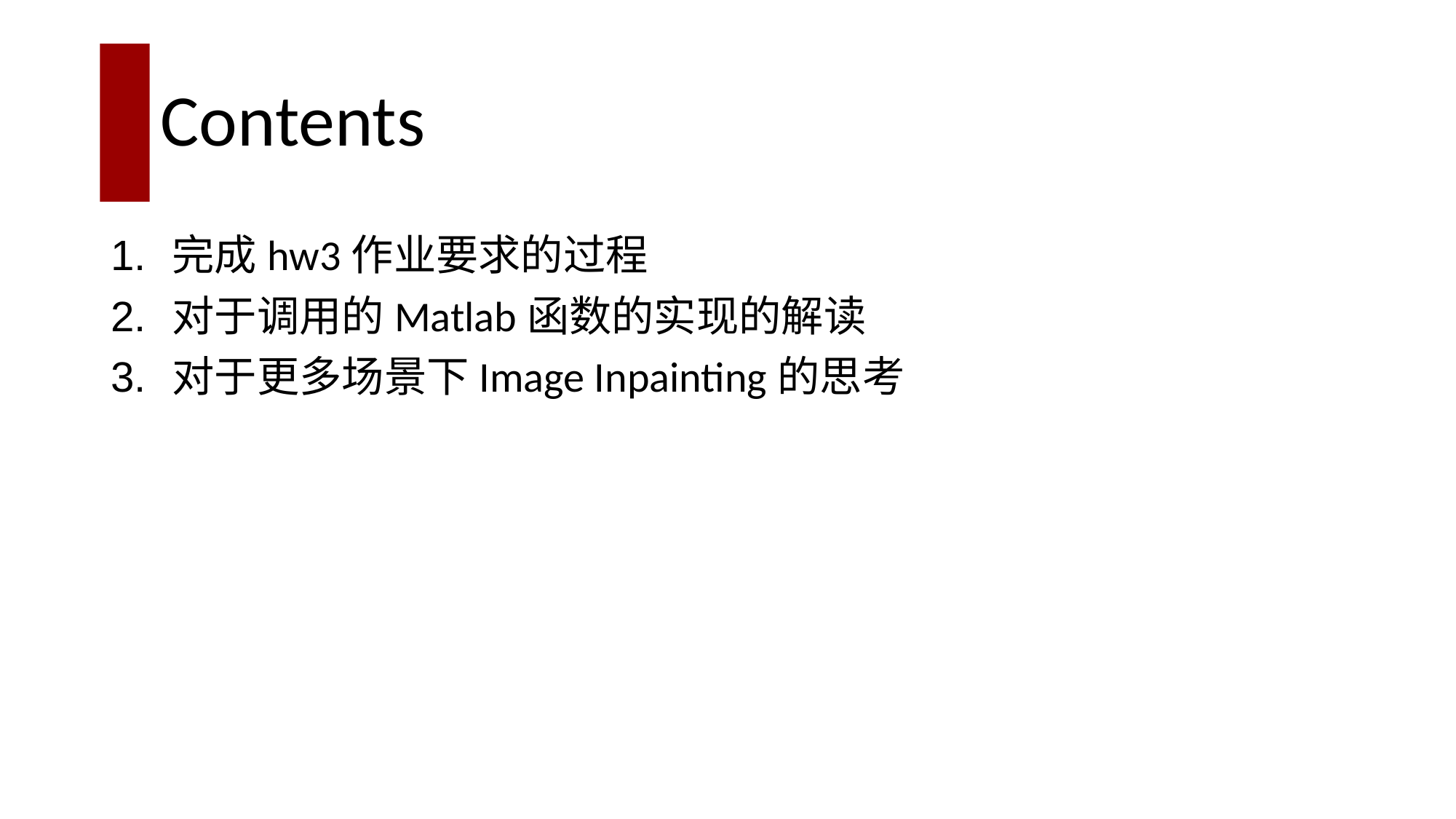

# Contents

完成hw3作业要求的过程
对于调用的Matlab函数的实现的解读
对于更多场景下Image Inpainting的思考